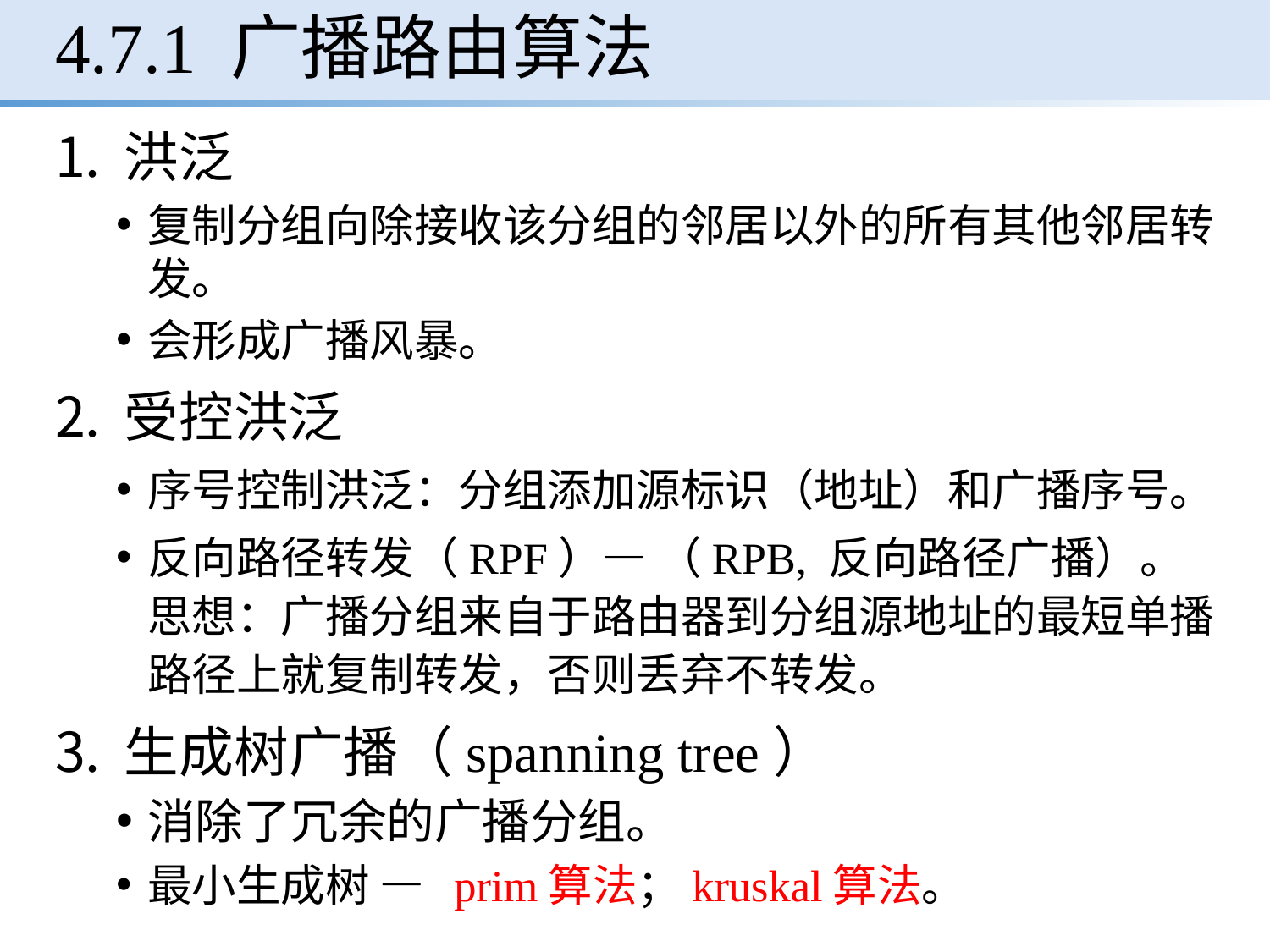

# 4.7.1 广播路由算法
洪泛
复制分组向除接收该分组的邻居以外的所有其他邻居转发。
会形成广播风暴。
受控洪泛
序号控制洪泛：分组添加源标识（地址）和广播序号。
反向路径转发（RPF）— （RPB, 反向路径广播）。思想：广播分组来自于路由器到分组源地址的最短单播路径上就复制转发，否则丢弃不转发。
生成树广播（spanning tree）
消除了冗余的广播分组。
最小生成树 —  prim算法；kruskal算法。